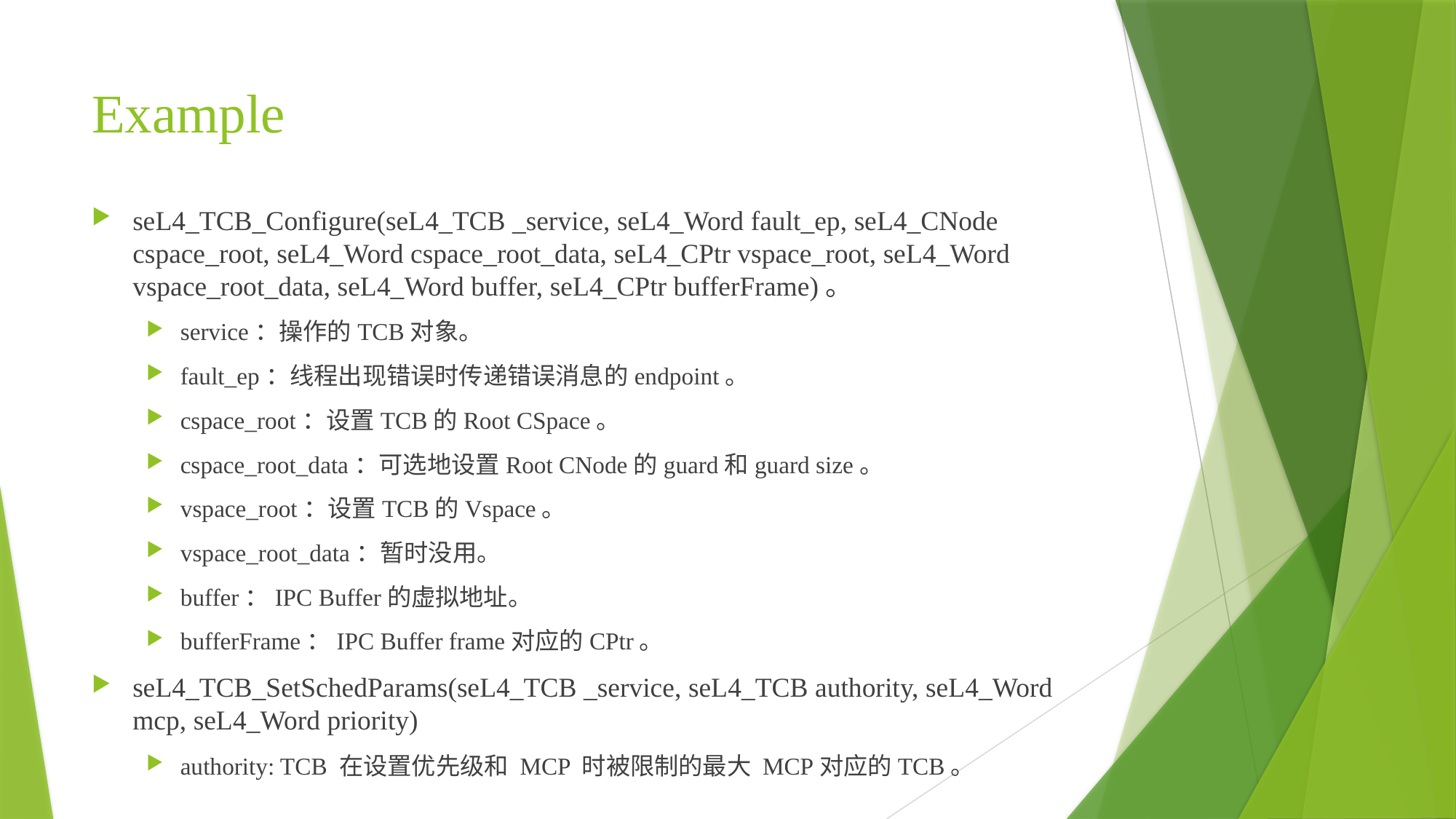

# Example
seL4_TCB_Configure(seL4_TCB _service, seL4_Word fault_ep, seL4_CNode cspace_root, seL4_Word cspace_root_data, seL4_CPtr vspace_root, seL4_Word vspace_root_data, seL4_Word buffer, seL4_CPtr bufferFrame)。
service：操作的TCB对象。
fault_ep：线程出现错误时传递错误消息的endpoint。
cspace_root：设置TCB的Root CSpace。
cspace_root_data：可选地设置Root CNode的guard和guard size。
vspace_root：设置TCB的Vspace。
vspace_root_data：暂时没用。
buffer：IPC Buffer的虚拟地址。
bufferFrame：IPC Buffer frame对应的CPtr。
seL4_TCB_SetSchedParams(seL4_TCB _service, seL4_TCB authority, seL4_Word mcp, seL4_Word priority)
authority: TCB 在设置优先级和 MCP 时被限制的最大 MCP对应的TCB。